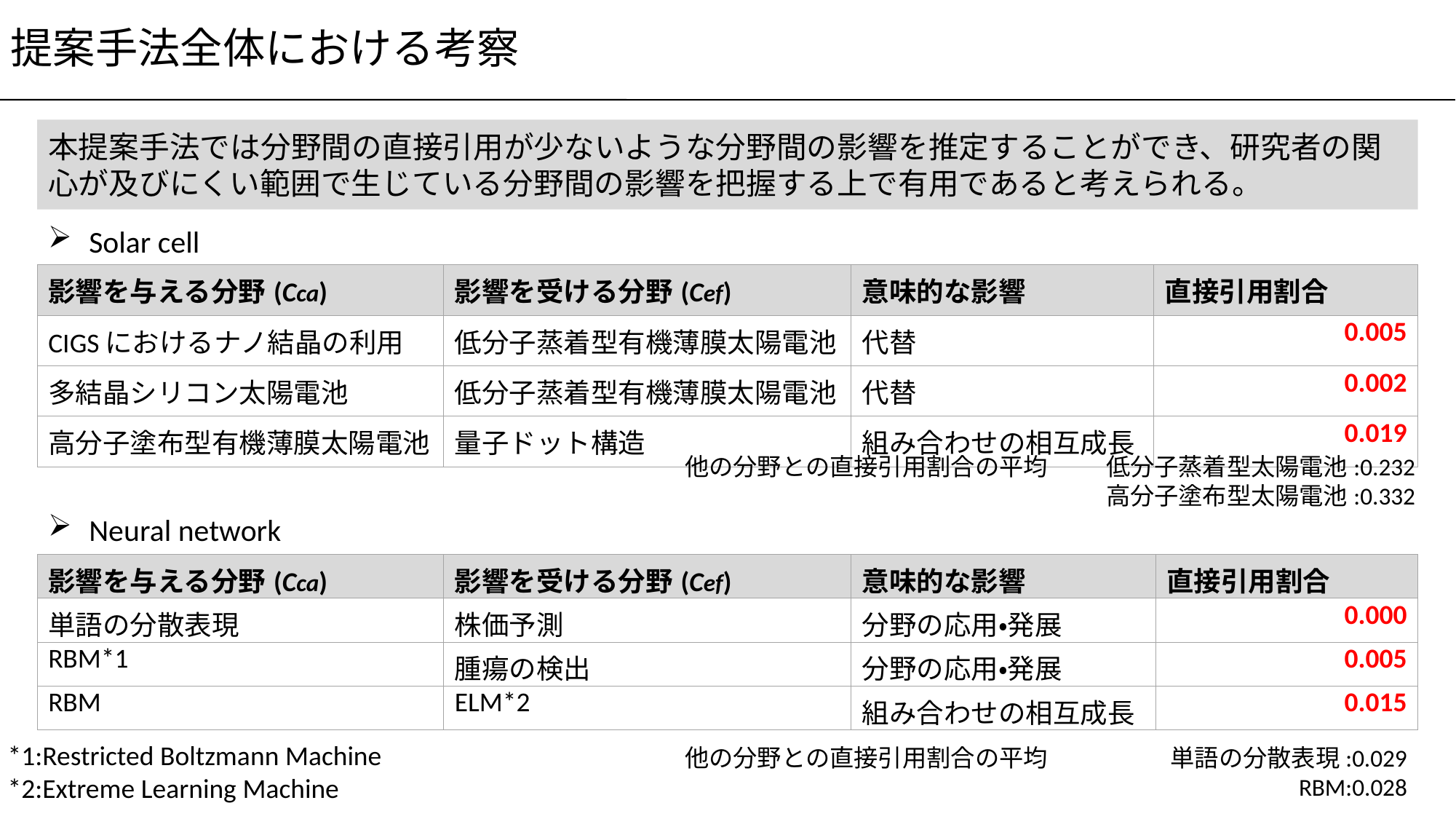

提案手法全体における考察
本提案手法では分野間の直接引用が少ないような分野間の影響を推定することができ、研究者の関心が及びにくい範囲で生じている分野間の影響を把握する上で有用であると考えられる。
Solar cell
| 影響を与える分野(Cca) | 影響を受ける分野(Cef) | 意味的な影響 | 直接引用割合 |
| --- | --- | --- | --- |
| CIGSにおけるナノ結晶の利用 | 低分子蒸着型有機薄膜太陽電池 | 代替 | 0.005 |
| 多結晶シリコン太陽電池 | 低分子蒸着型有機薄膜太陽電池 | 代替 | 0.002 |
| 高分子塗布型有機薄膜太陽電池 | 量子ドット構造 | 組み合わせの相互成長 | 0.019 |
他の分野との直接引用割合の平均
低分子蒸着型太陽電池:0.232
高分子塗布型太陽電池:0.332
Neural network
| 影響を与える分野(Cca) | 影響を受ける分野(Cef) | 意味的な影響 | 直接引用割合 |
| --- | --- | --- | --- |
| 単語の分散表現 | 株価予測 | 分野の応用・発展 | 0.000 |
| RBM\*1 | 腫瘍の検出 | 分野の応用・発展 | 0.005 |
| RBM | ELM\*2 | 組み合わせの相互成長 | 0.015 |
*1:Restricted Boltzmann Machine
*2:Extreme Learning Machine
他の分野との直接引用割合の平均
単語の分散表現:0.029
RBM:0.028